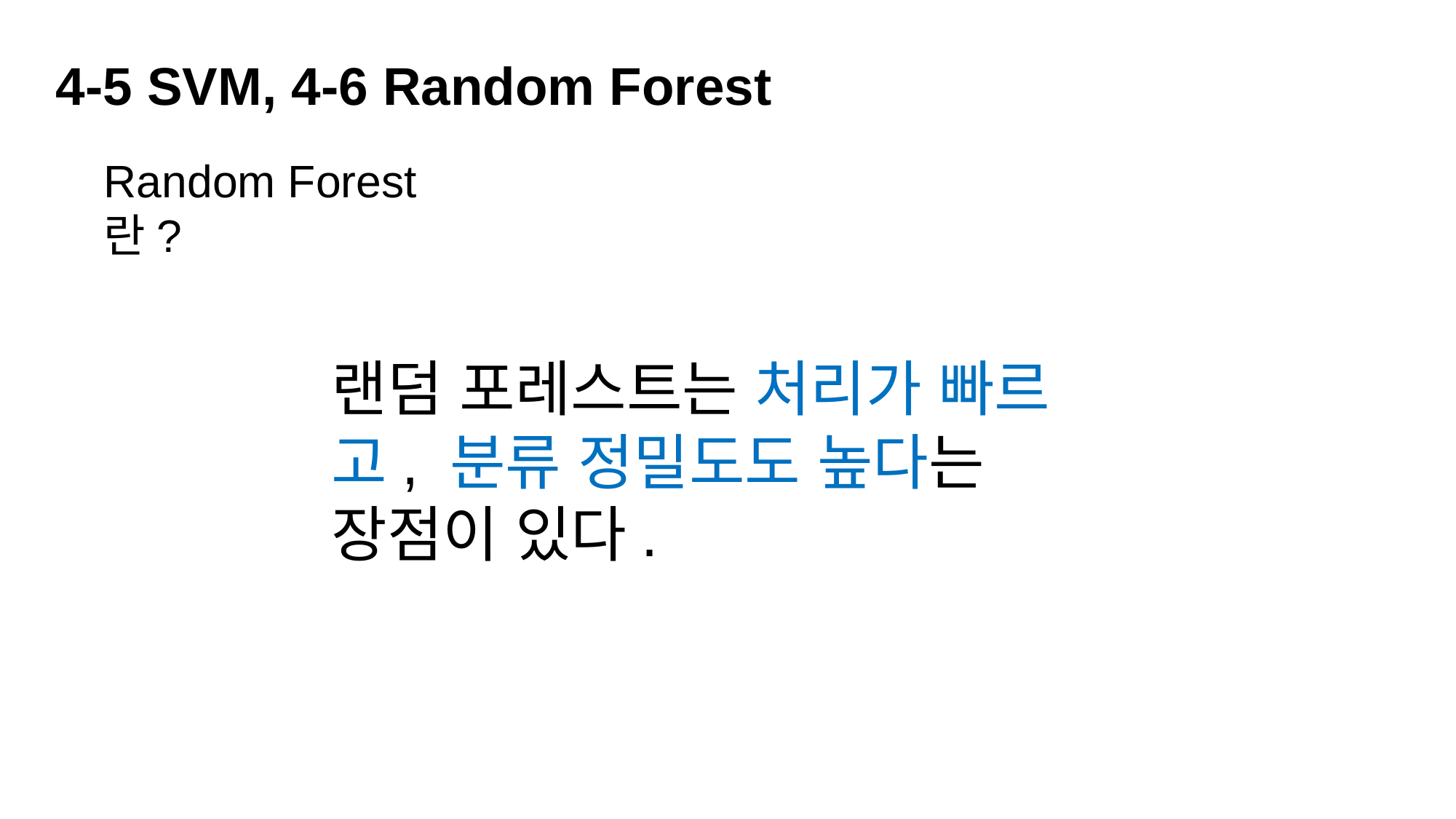

4-5 SVM, 4-6 Random Forest
Random Forest란?
랜덤 포레스트는 처리가 빠르고, 분류 정밀도도 높다는 장점이 있다.